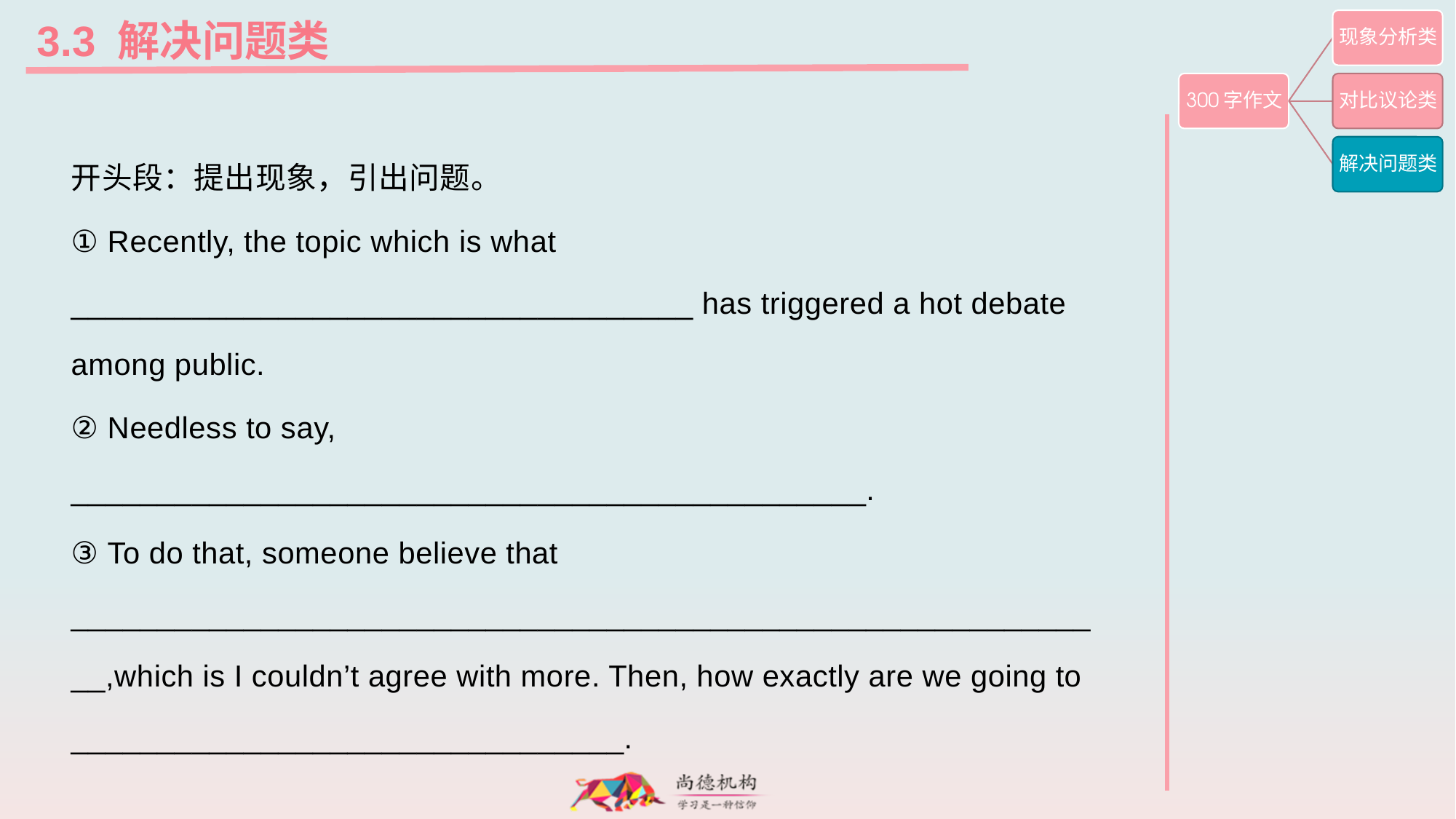

3.3 解决问题类
300字作文

现象分析类

对比议论类

解决问题类
开头段：提出现象，引出问题。
① Recently, the topic which is what ____________________________________ has triggered a hot debate among public.
② Needless to say, ______________________________________________.
③ To do that, someone believe that _____________________________________________________________,which is I couldn’t agree with more. Then, how exactly are we going to ________________________________.